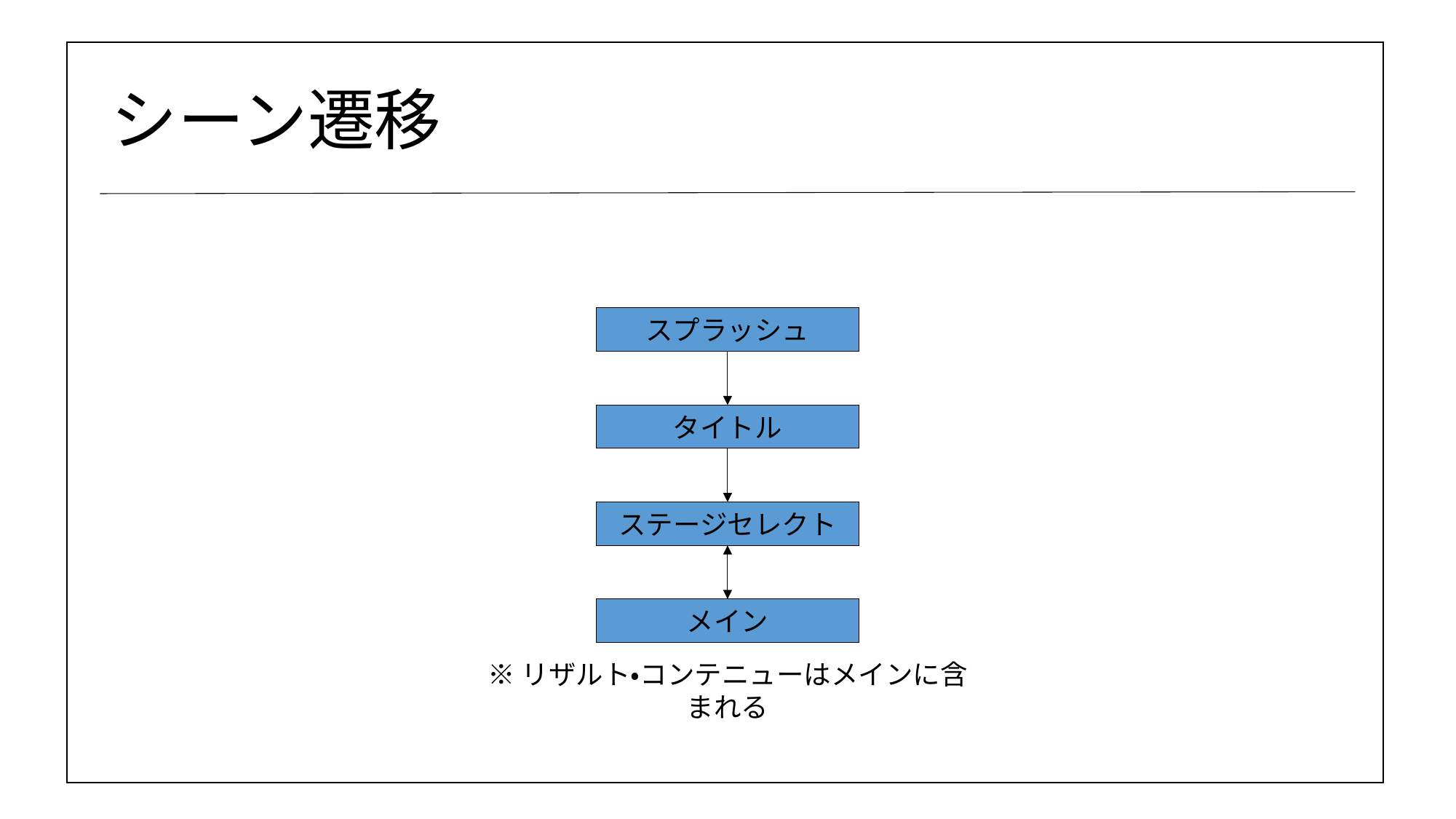

# シーン遷移
スプラッシュ
タイトル
ステージセレクト
メイン
※リザルト・コンテニューはメインに含まれる